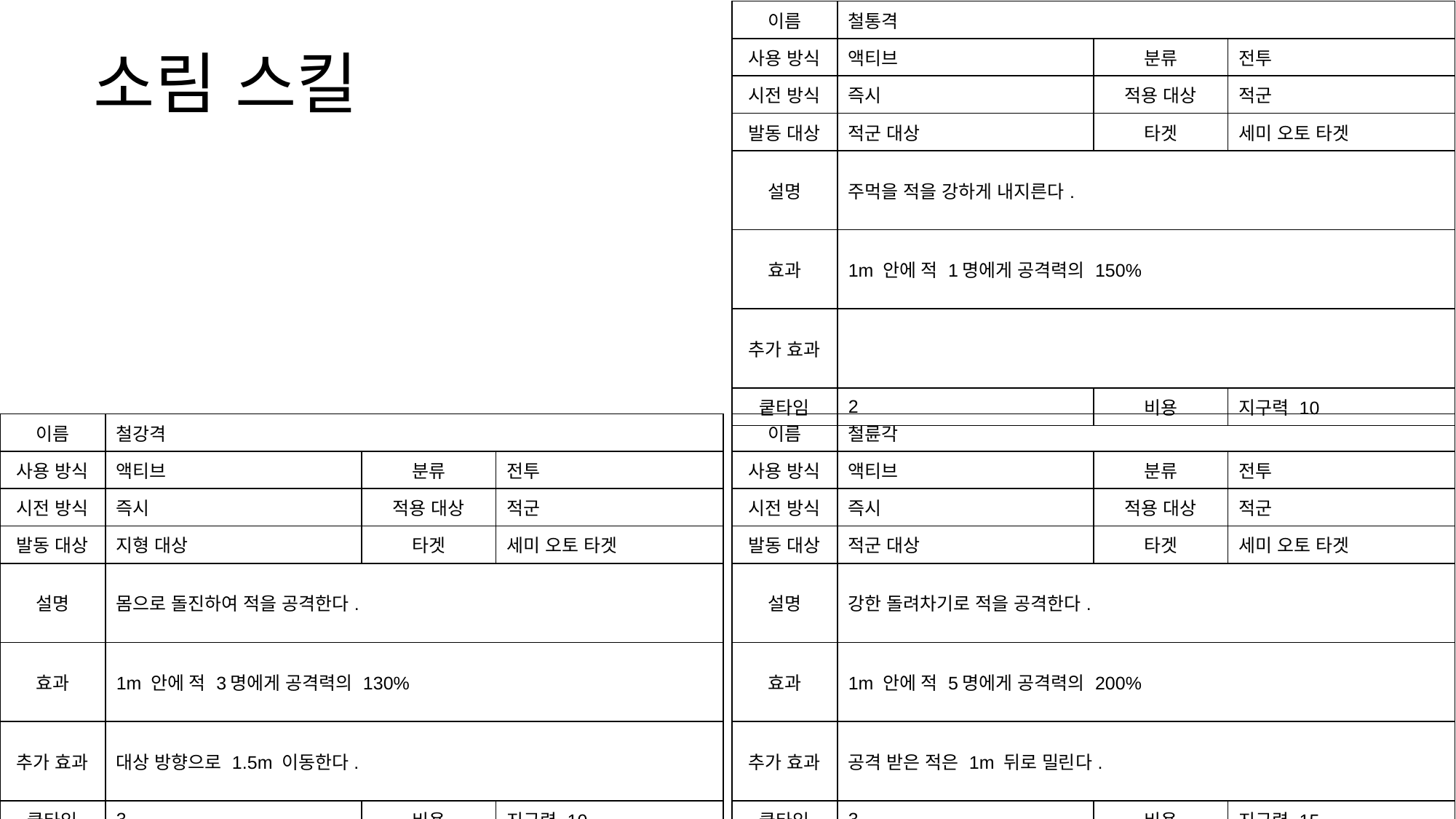

| 이름 | 철통격 |  |  |
| --- | --- | --- | --- |
| 사용 방식 | 액티브 | 분류 | 전투 |
| 시전 방식 | 즉시 | 적용 대상 | 적군 |
| 발동 대상 | 적군 대상 | 타겟 | 세미 오토 타겟 |
| 설명 | 주먹을 적을 강하게 내지른다. |  |  |
| 효과 | 1m 안에 적 1명에게 공격력의 150% |  |  |
| 추가 효과 |  |  |  |
| 쿹타임 | 2 | 비용 | 지구력 10 |
소림 스킬
| 이름 | 철강격 |  |  |
| --- | --- | --- | --- |
| 사용 방식 | 액티브 | 분류 | 전투 |
| 시전 방식 | 즉시 | 적용 대상 | 적군 |
| 발동 대상 | 지형 대상 | 타겟 | 세미 오토 타겟 |
| 설명 | 몸으로 돌진하여 적을 공격한다. |  |  |
| 효과 | 1m 안에 적 3명에게 공격력의 130% |  |  |
| 추가 효과 | 대상 방향으로 1.5m 이동한다. |  |  |
| 쿹타임 | 3 | 비용 | 지구력 10 |
| 이름 | 철륜각 |  |  |
| --- | --- | --- | --- |
| 사용 방식 | 액티브 | 분류 | 전투 |
| 시전 방식 | 즉시 | 적용 대상 | 적군 |
| 발동 대상 | 적군 대상 | 타겟 | 세미 오토 타겟 |
| 설명 | 강한 돌려차기로 적을 공격한다. |  |  |
| 효과 | 1m 안에 적 5명에게 공격력의 200% |  |  |
| 추가 효과 | 공격 받은 적은 1m 뒤로 밀린다. |  |  |
| 쿹타임 | 3 | 비용 | 지구력 15 |